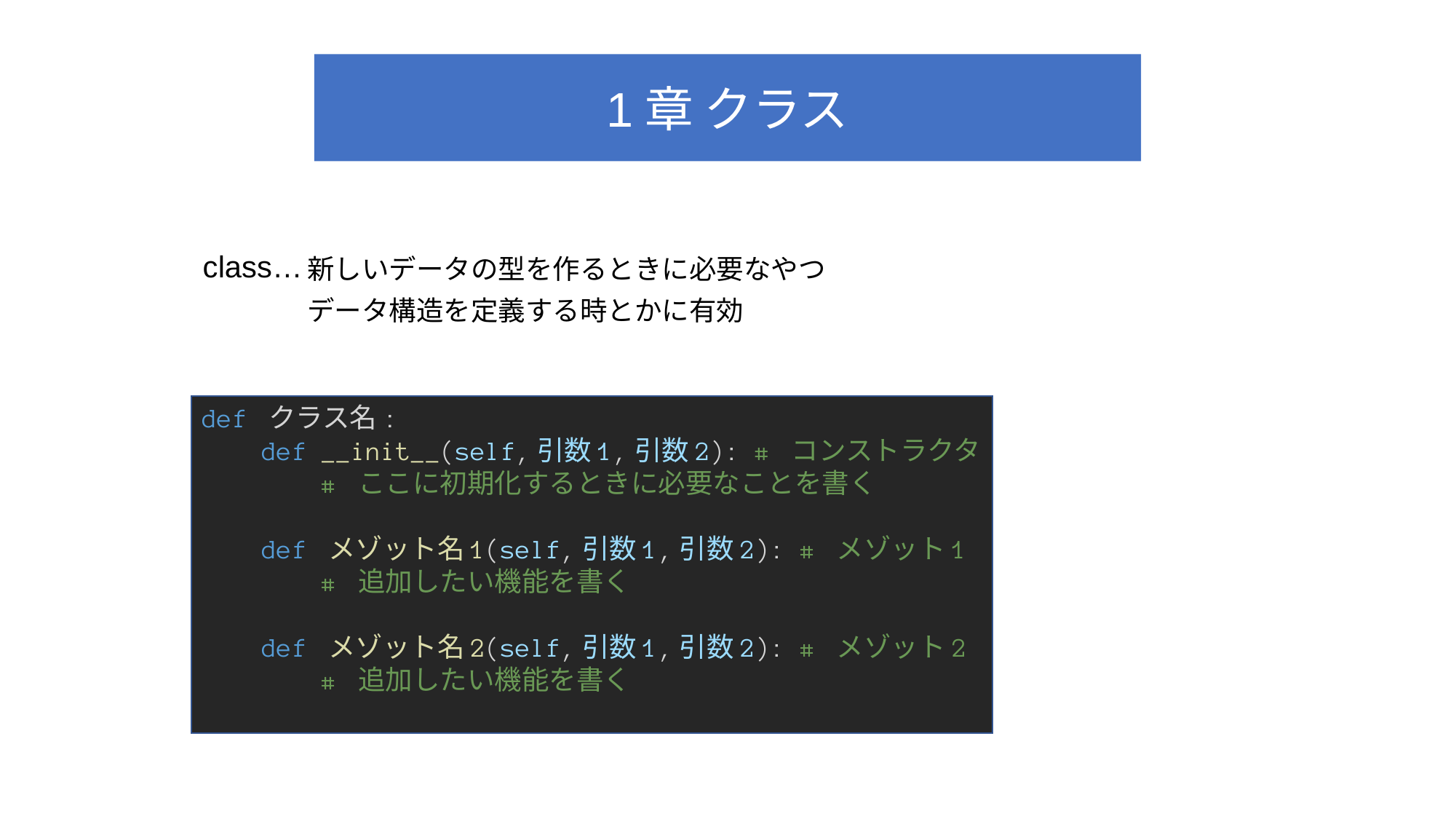

1章 クラス
class…
新しいデータの型を作るときに必要なやつ
データ構造を定義する時とかに有効
def クラス名:
    def __init__(self,引数1,引数2): # コンストラクタ
        # ここに初期化するときに必要なことを書く

    def メゾット名1(self,引数1,引数2): # メゾット1
        # 追加したい機能を書く

    def メゾット名2(self,引数1,引数2): # メゾット2
        # 追加したい機能を書く